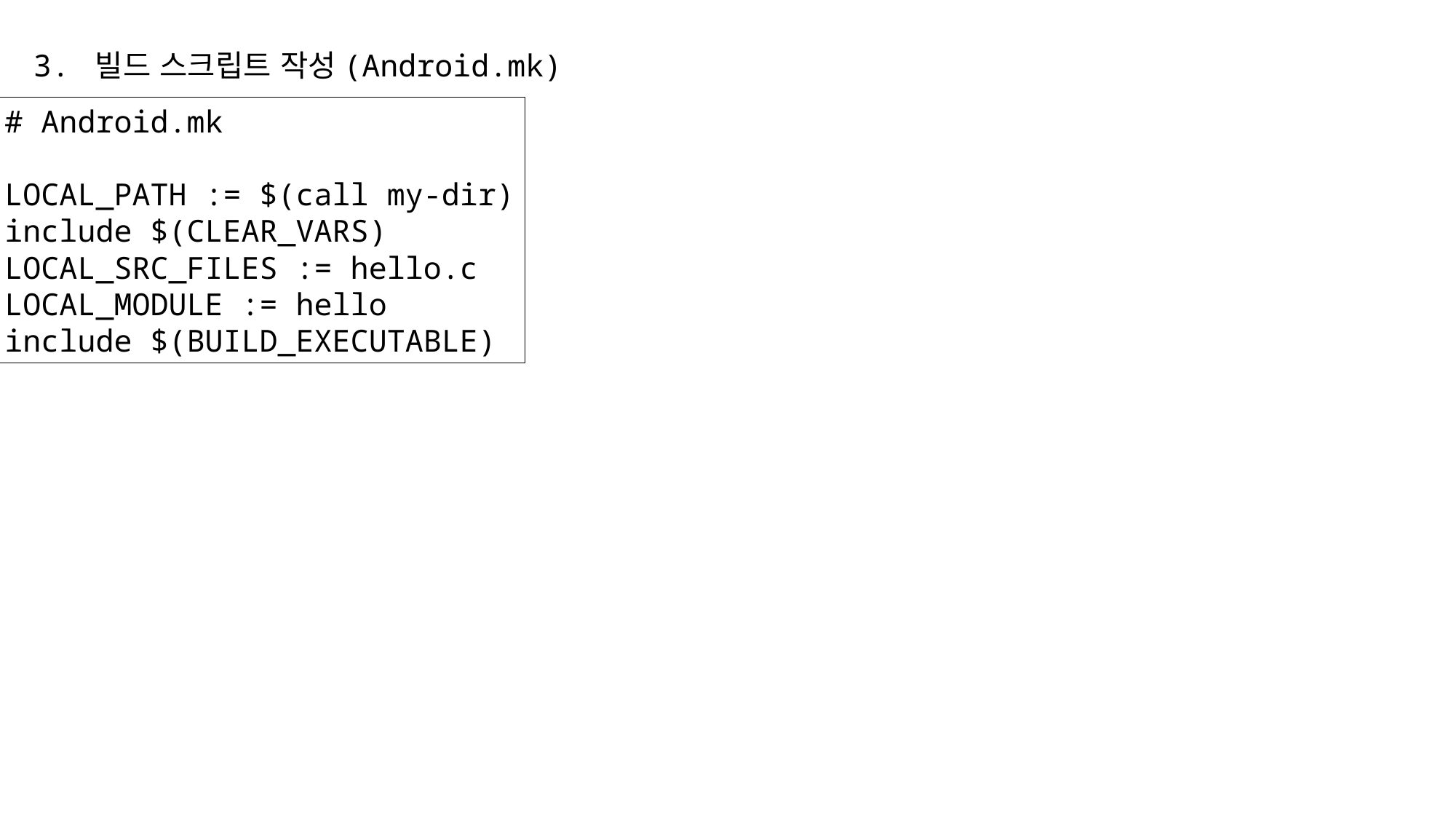

3. 빌드 스크립트 작성(Android.mk)
# Android.mk

LOCAL_PATH := $(call my-dir)
include $(CLEAR_VARS)
LOCAL_SRC_FILES := hello.c
LOCAL_MODULE := hello
include $(BUILD_EXECUTABLE)